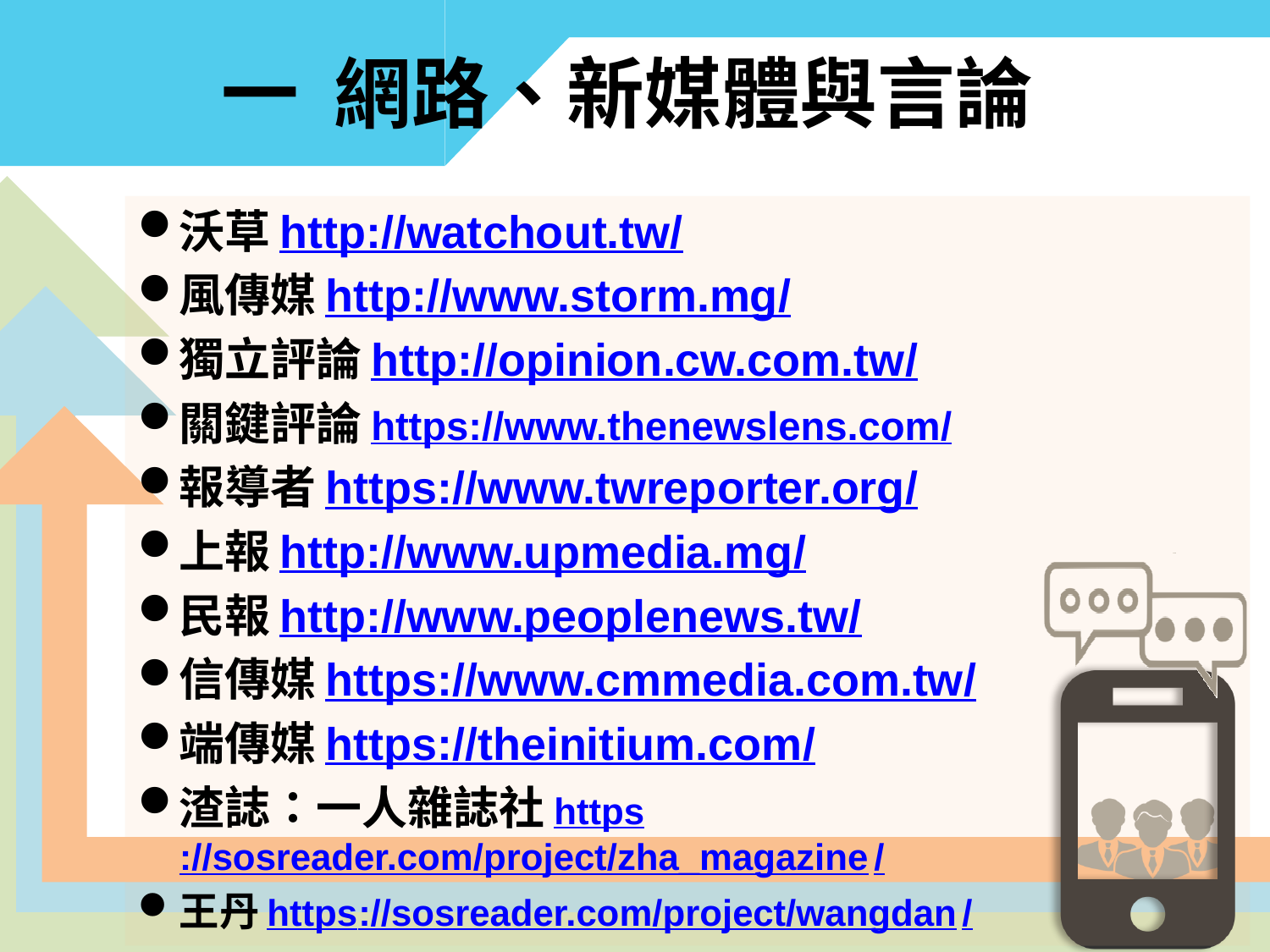

# 一  網路、新媒體與言論
沃草http://watchout.tw/
風傳媒http://www.storm.mg/
獨立評論http://opinion.cw.com.tw/
關鍵評論https://www.thenewslens.com/
報導者https://www.twreporter.org/
上報http://www.upmedia.mg/
民報http://www.peoplenews.tw/
信傳媒https://www.cmmedia.com.tw/
端傳媒https://theinitium.com/
渣誌：一人雜誌社https://sosreader.com/project/zha_magazine/
王丹https://sosreader.com/project/wangdan/